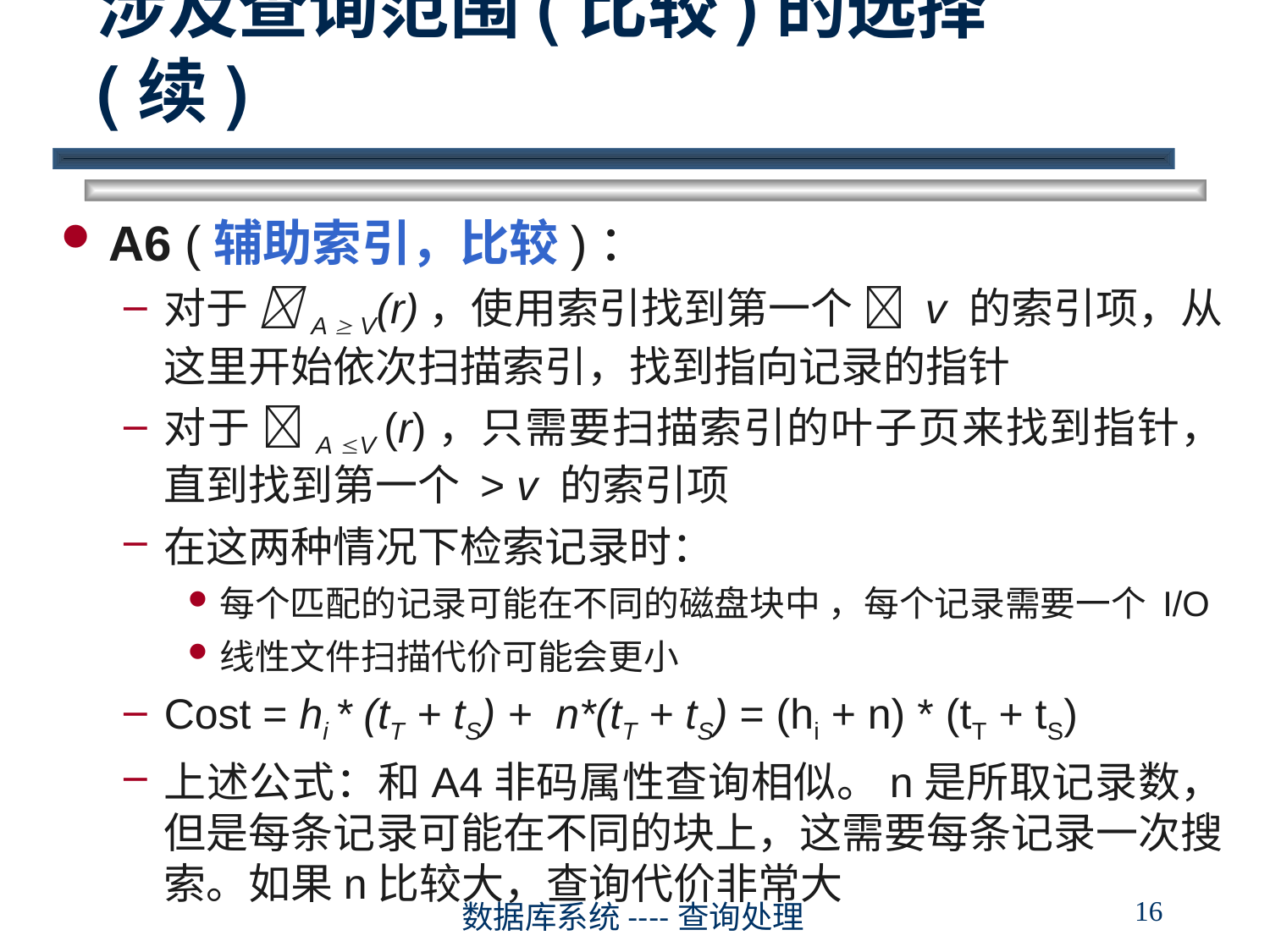

# 涉及查询范围(比较)的选择(续)
A6 (辅助索引，比较)：
对于 σA ≥ V(r)，使用索引找到第一个 ≥ v 的索引项，从这里开始依次扫描索引，找到指向记录的指针
对于 σA ≤V (r)，只需要扫描索引的叶子页来找到指针，直到找到第一个 > v 的索引项
在这两种情况下检索记录时：
每个匹配的记录可能在不同的磁盘块中 ，每个记录需要一个 I/O
线性文件扫描代价可能会更小
Cost = hi * (tT + tS) +  n*(tT + tS) = (hi + n) * (tT + tS)
上述公式：和A4非码属性查询相似。n是所取记录数，但是每条记录可能在不同的块上，这需要每条记录一次搜索。如果n比较大，查询代价非常大
16
数据库系统----查询处理